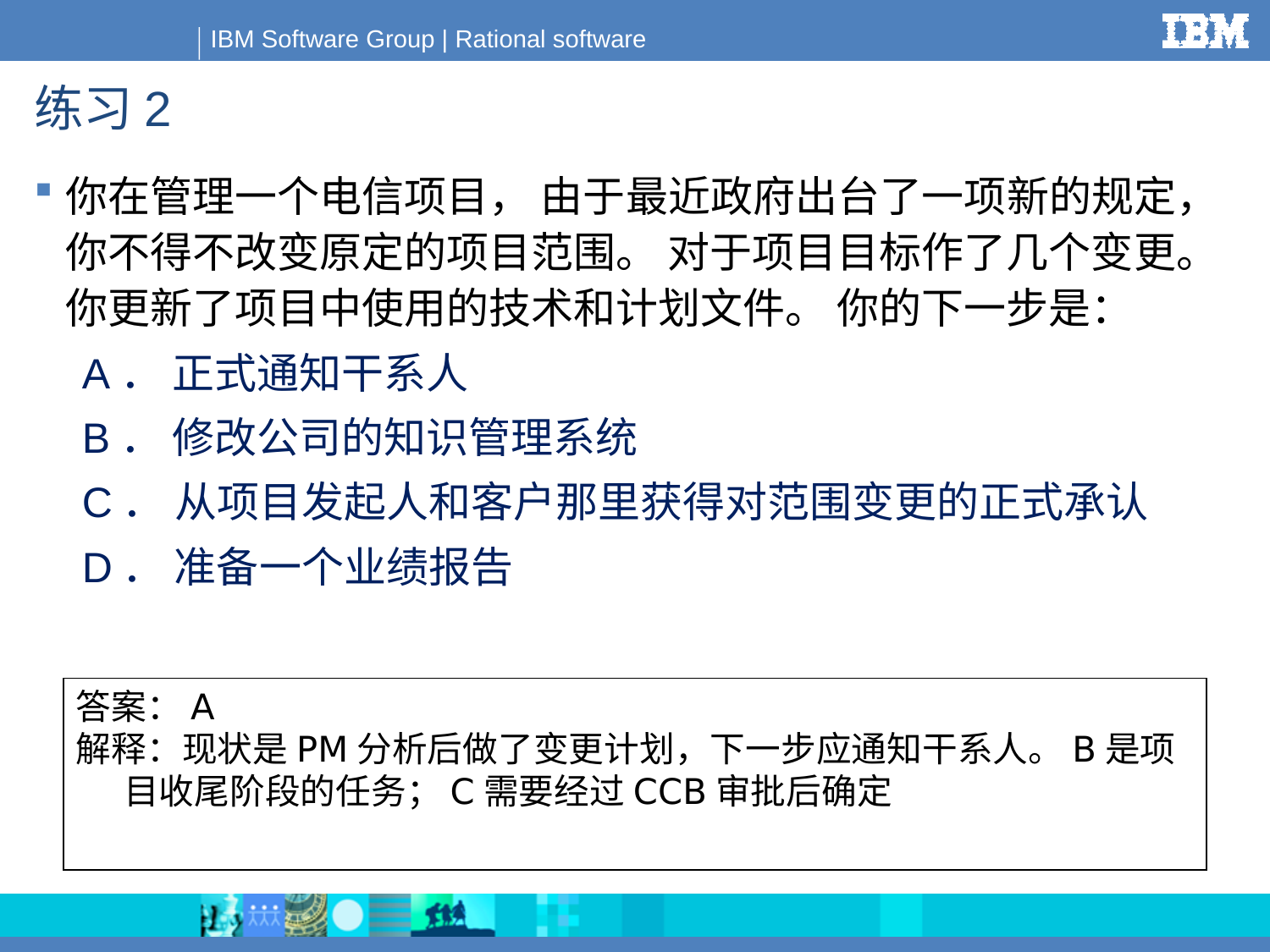

# 练习2
你在管理一个电信项目， 由于最近政府出台了一项新的规定， 你不得不改变原定的项目范围。 对于项目目标作了几个变更。 你更新了项目中使用的技术和计划文件。 你的下一步是：
A． 正式通知干系人
B． 修改公司的知识管理系统
C． 从项目发起人和客户那里获得对范围变更的正式承认
D． 准备一个业绩报告
答案：A
解释：现状是PM分析后做了变更计划，下一步应通知干系人。B是项目收尾阶段的任务；C需要经过CCB审批后确定